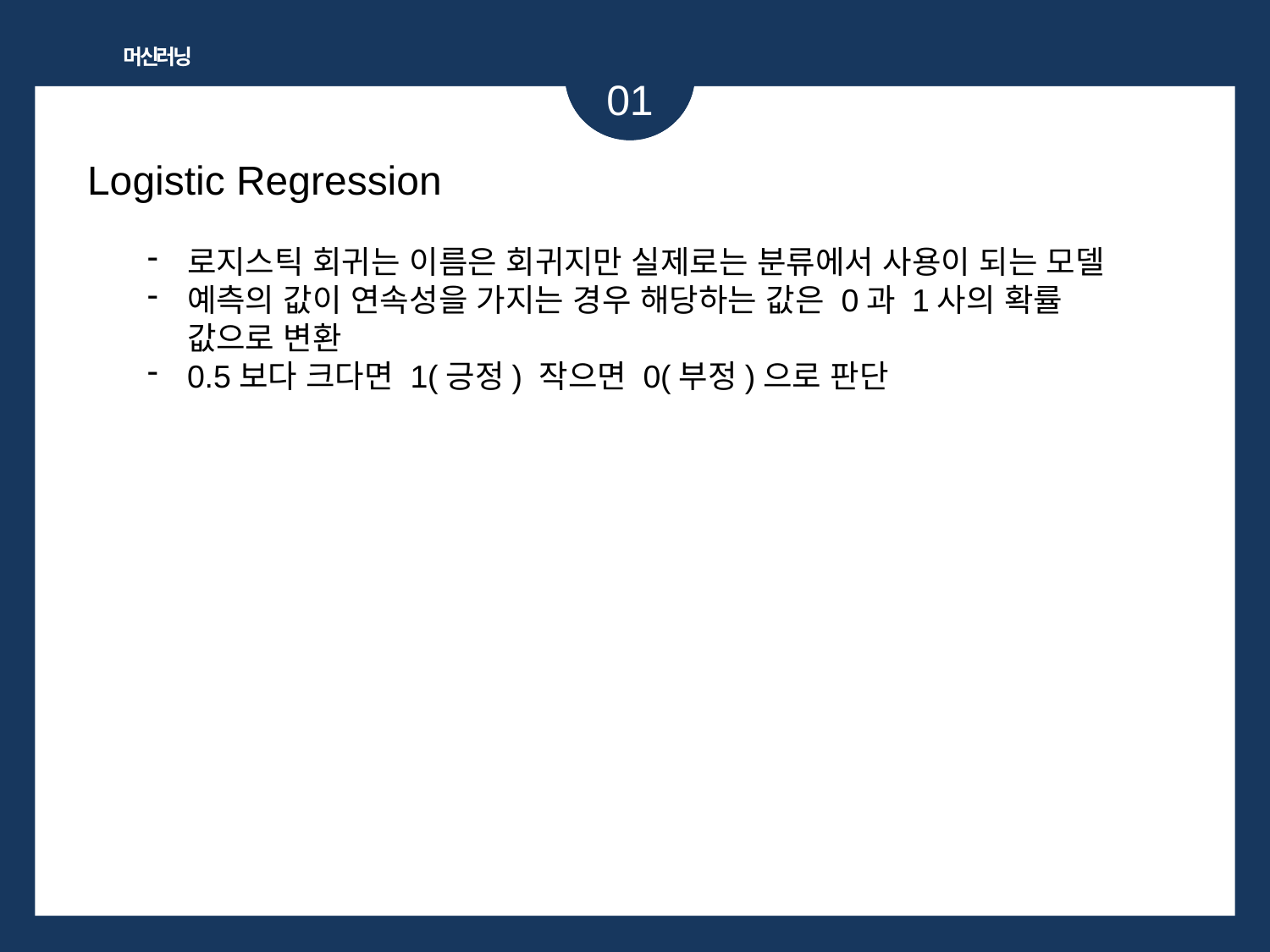

머신러닝
01
Logistic Regression
로지스틱 회귀는 이름은 회귀지만 실제로는 분류에서 사용이 되는 모델
예측의 값이 연속성을 가지는 경우 해당하는 값은 0과 1사의 확률 값으로 변환
0.5보다 크다면 1(긍정) 작으면 0(부정)으로 판단